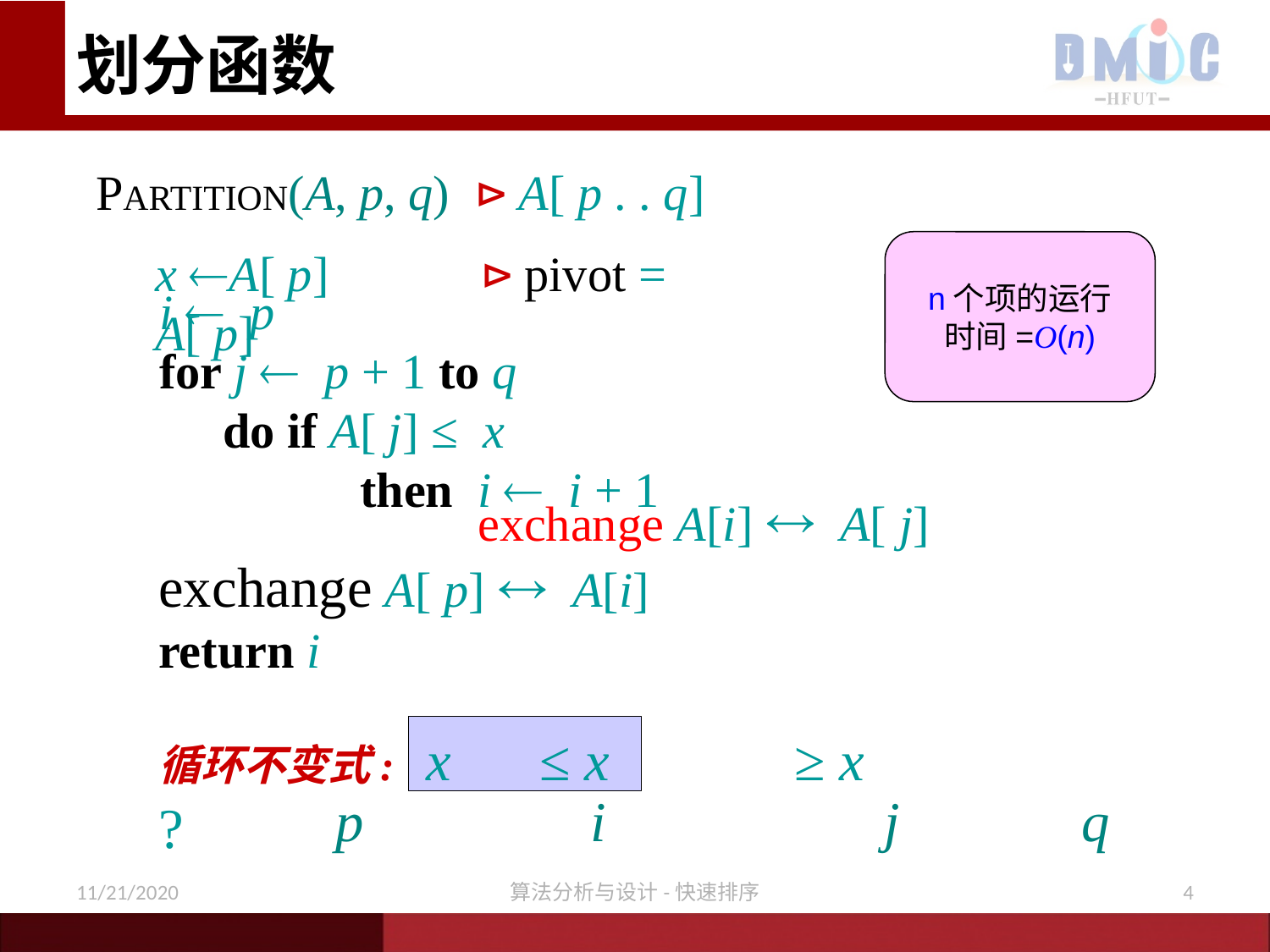

# 划分函数
PARTITION(A, p, q)	⊳ A[ p . . q]
n个项的运行
时间=O(n)
x ←A[ p]	      ⊳ pivot = A[ p]
i ← p
for j ← p + 1 to q
do if A[ j] ≤ x
      then  i ← i + 1
                          exchange A[i] ↔ A[ j]
exchange A[ p] ↔ A[i]
return i

循环不变式:	 x	≤ x	         ≥ x	        ?

p                i
j
  q
11/21/2020
算法分析与设计-快速排序
4